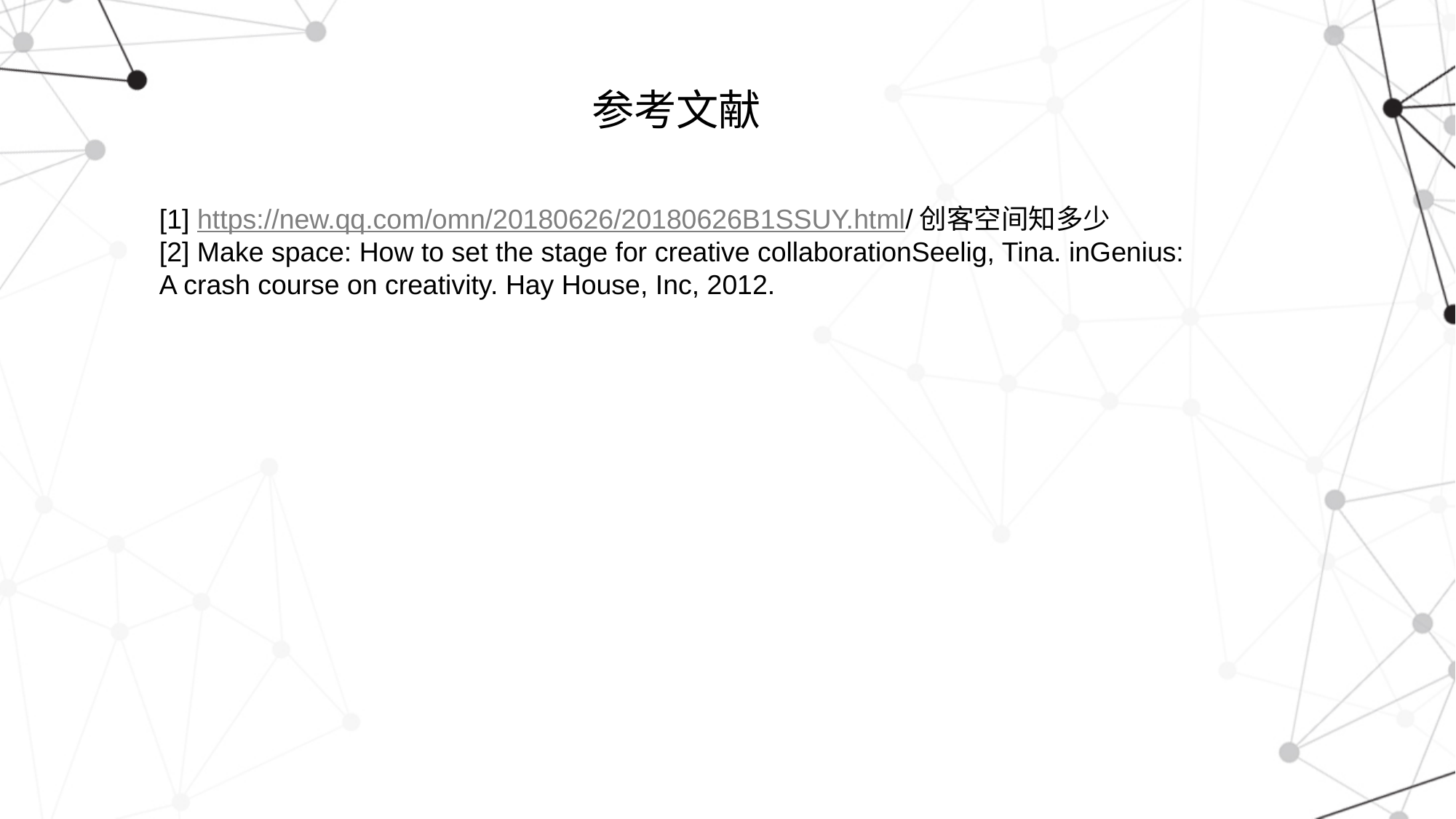

# 参考文献
[1] https://new.qq.com/omn/20180626/20180626B1SSUY.html/创客空间知多少
[2] Make space: How to set the stage for creative collaborationSeelig, Tina. inGenius: A crash course on creativity. Hay House, Inc, 2012.